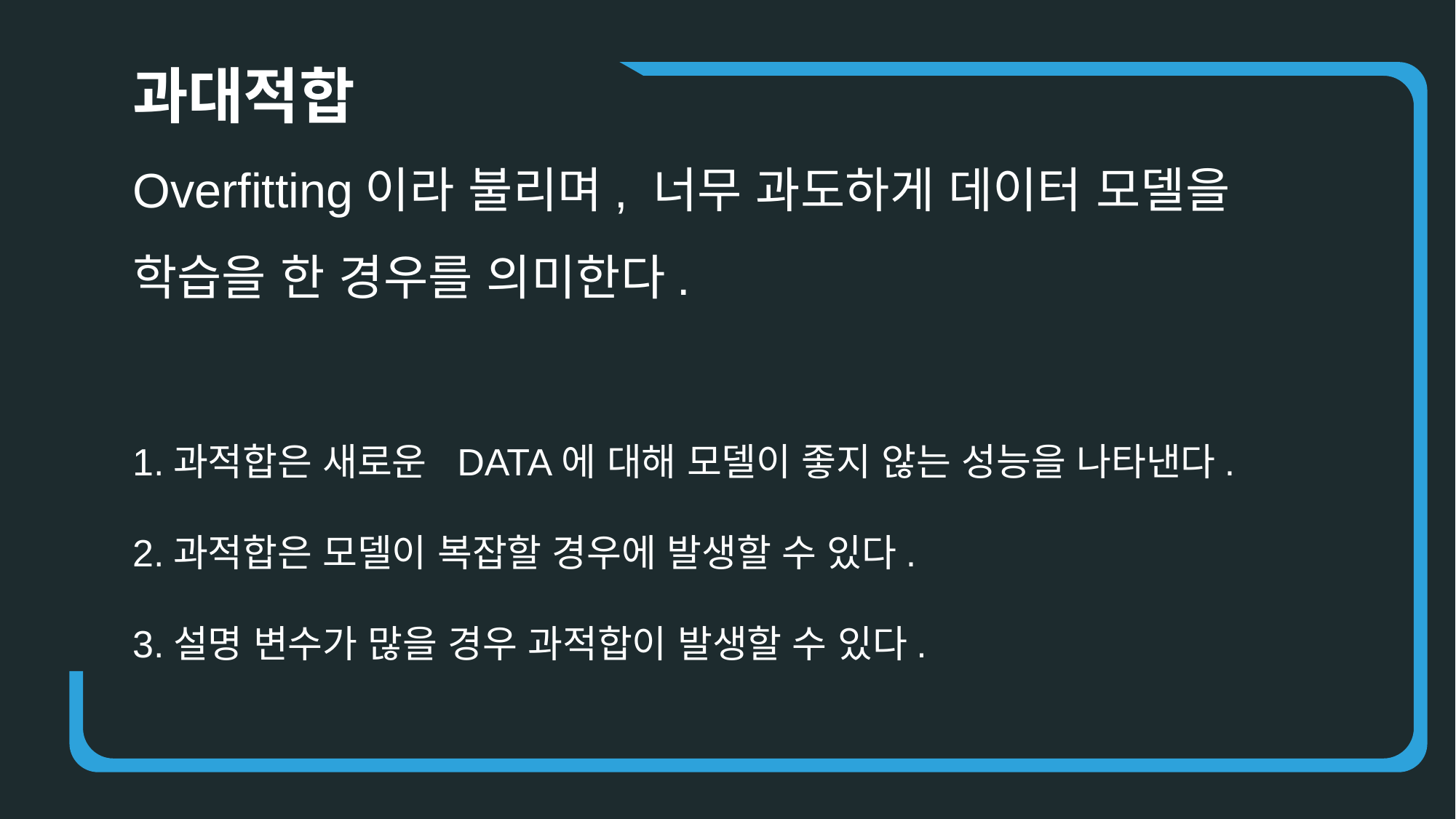

과대적합

Overfitting이라 불리며, 너무 과도하게 데이터 모델을 학습을 한 경우를 의미한다.

1.과적합은 새로운  DATA에 대해 모델이 좋지 않는 성능을 나타낸다.
2.과적합은 모델이 복잡할 경우에 발생할 수 있다.
3.설명 변수가 많을 경우 과적합이 발생할 수 있다.